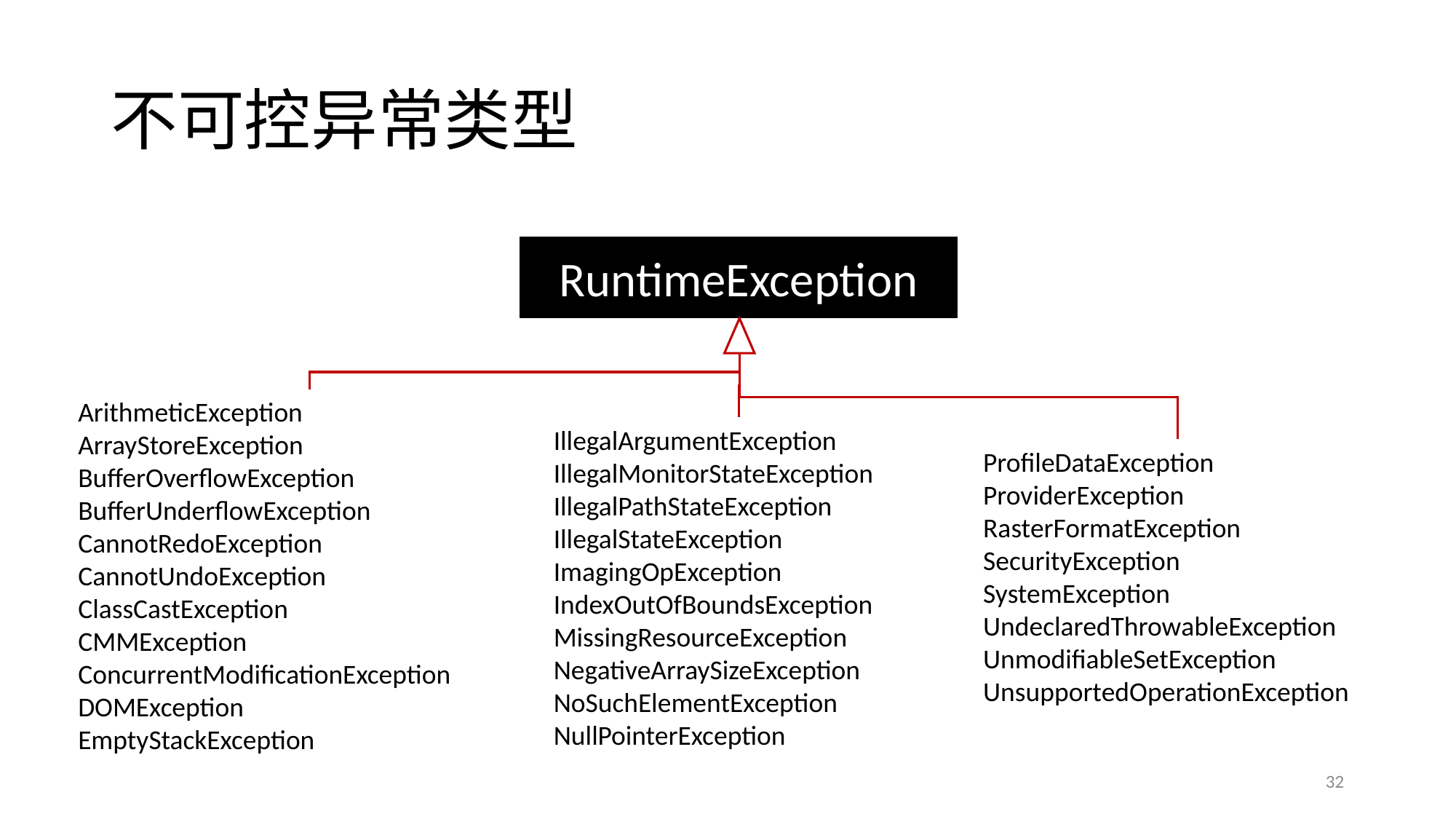

# 不可控异常类型
RuntimeException

ArithmeticException
ArrayStoreException
BufferOverflowException
BufferUnderflowException
CannotRedoException
CannotUndoException
ClassCastException
CMMException
ConcurrentModificationException
DOMException
EmptyStackException
IllegalArgumentException
IllegalMonitorStateException
IllegalPathStateException
IllegalStateException
ImagingOpException
IndexOutOfBoundsException
MissingResourceException
NegativeArraySizeException
NoSuchElementException
NullPointerException
ProfileDataException
ProviderException
RasterFormatException
SecurityException
SystemException
UndeclaredThrowableException
UnmodifiableSetException
UnsupportedOperationException
32